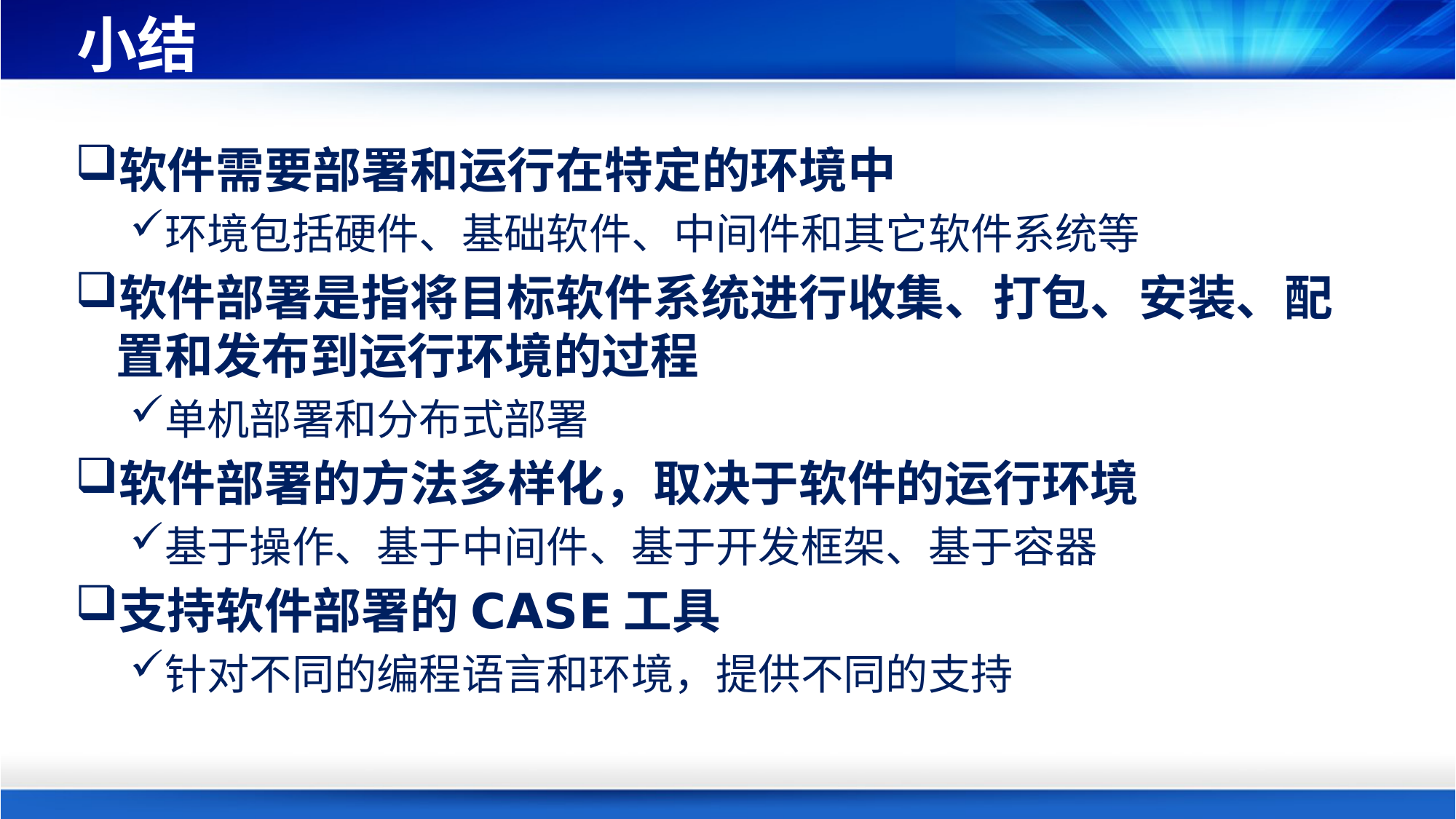

# 小结
软件需要部署和运行在特定的环境中
环境包括硬件、基础软件、中间件和其它软件系统等
软件部署是指将目标软件系统进行收集、打包、安装、配置和发布到运行环境的过程
单机部署和分布式部署
软件部署的方法多样化，取决于软件的运行环境
基于操作、基于中间件、基于开发框架、基于容器
支持软件部署的CASE工具
针对不同的编程语言和环境，提供不同的支持